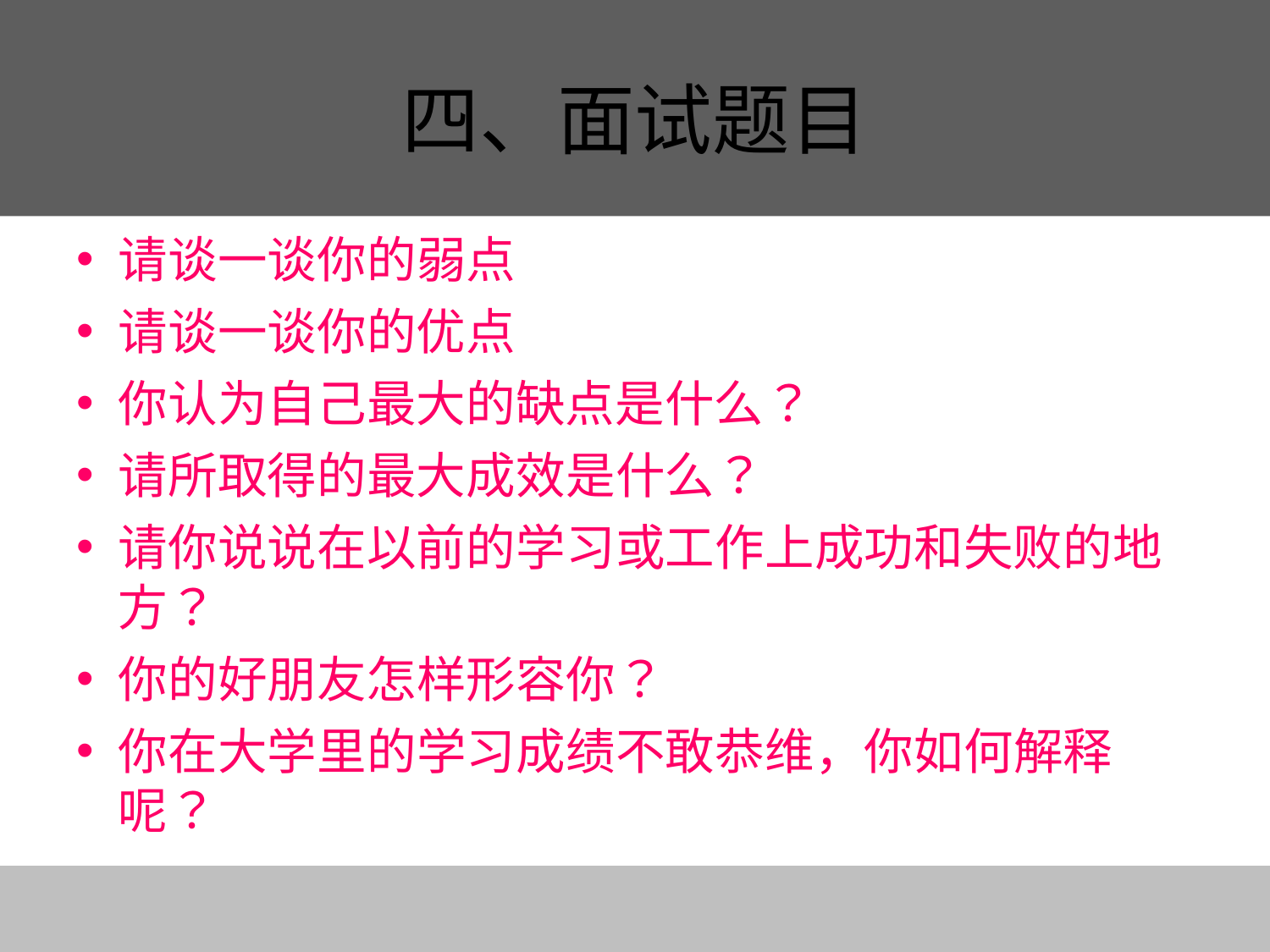

# 四、面试题目
请谈一谈你的弱点
请谈一谈你的优点
你认为自己最大的缺点是什么？
请所取得的最大成效是什么？
请你说说在以前的学习或工作上成功和失败的地方？
你的好朋友怎样形容你？
你在大学里的学习成绩不敢恭维，你如何解释呢？